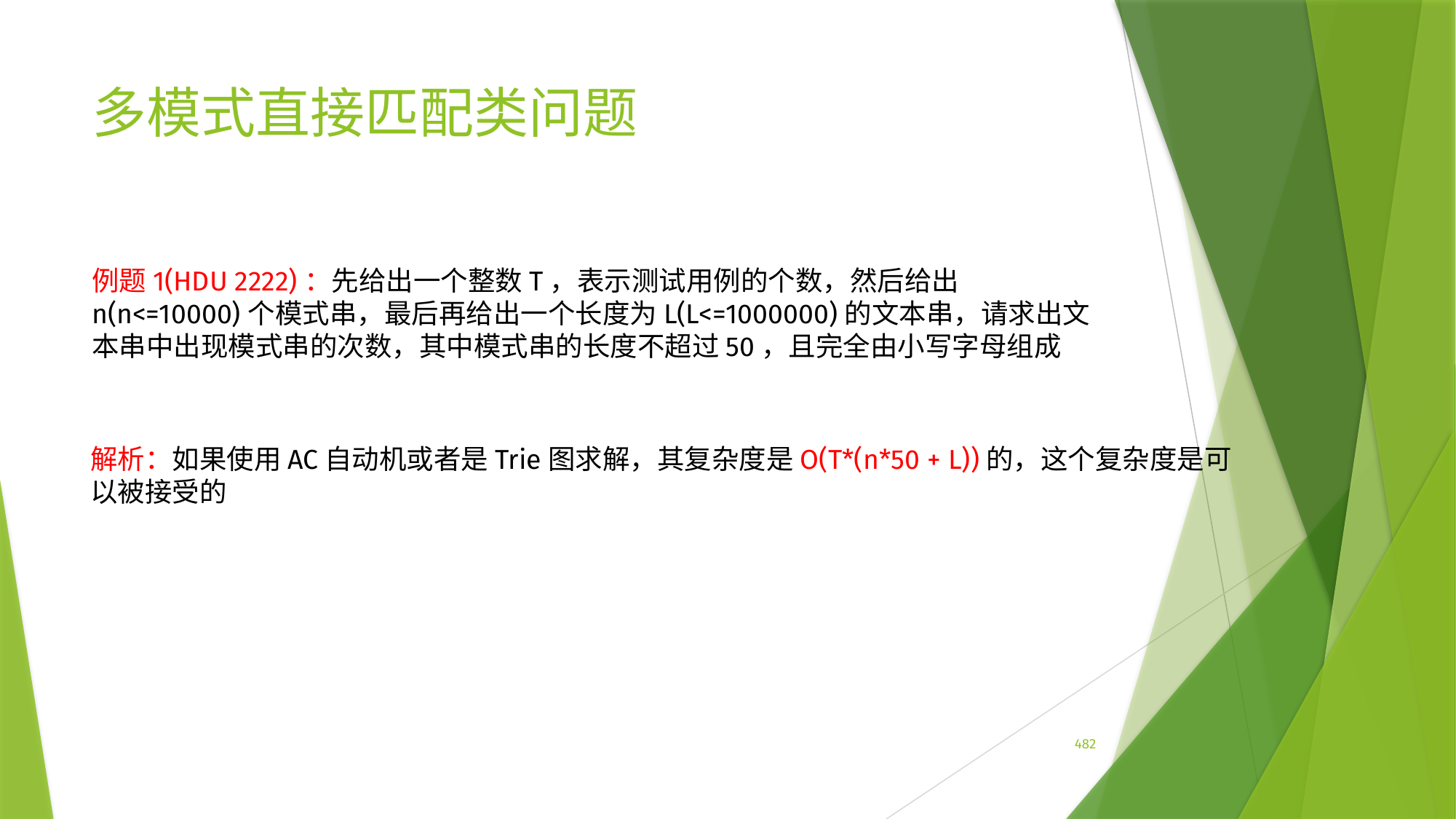

# 多模式直接匹配类问题
例题1(HDU 2222)：先给出一个整数T，表示测试用例的个数，然后给出n(n<=10000)个模式串，最后再给出一个长度为L(L<=1000000)的文本串，请求出文本串中出现模式串的次数，其中模式串的长度不超过50，且完全由小写字母组成

解析：如果使用AC自动机或者是Trie图求解，其复杂度是O(T*(n*50 + L))的，这个复杂度是可
以被接受的
482